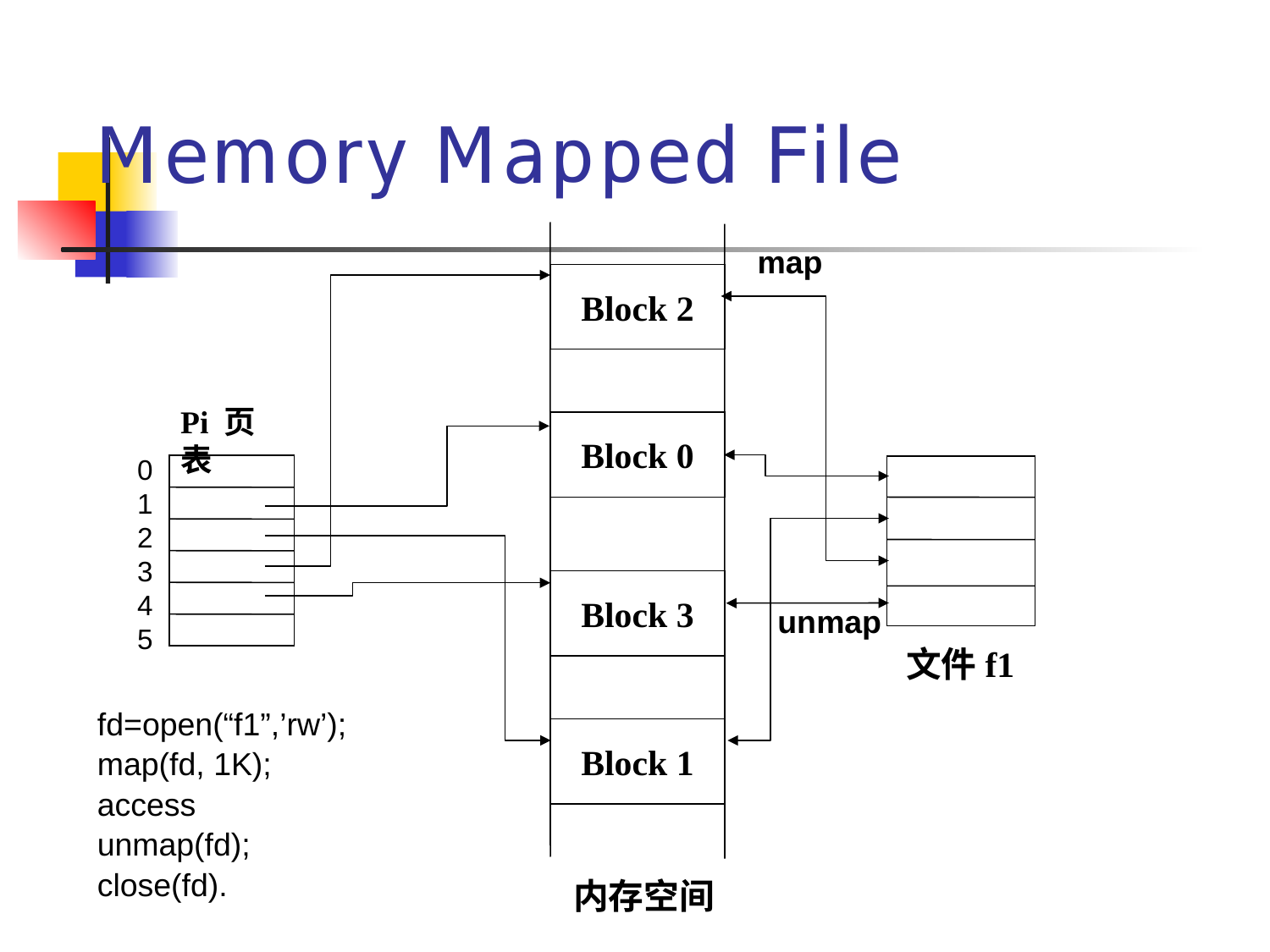

Memory Mapped File

map

Block 2

Pi 页表
Block 0

0
1
2
3
4
5

Block 3

unmap

文件f1
fd=open(“f1”,’rw’);
map(fd, 1K);
access
unmap(fd);
close(fd).
Block 1
内存空间